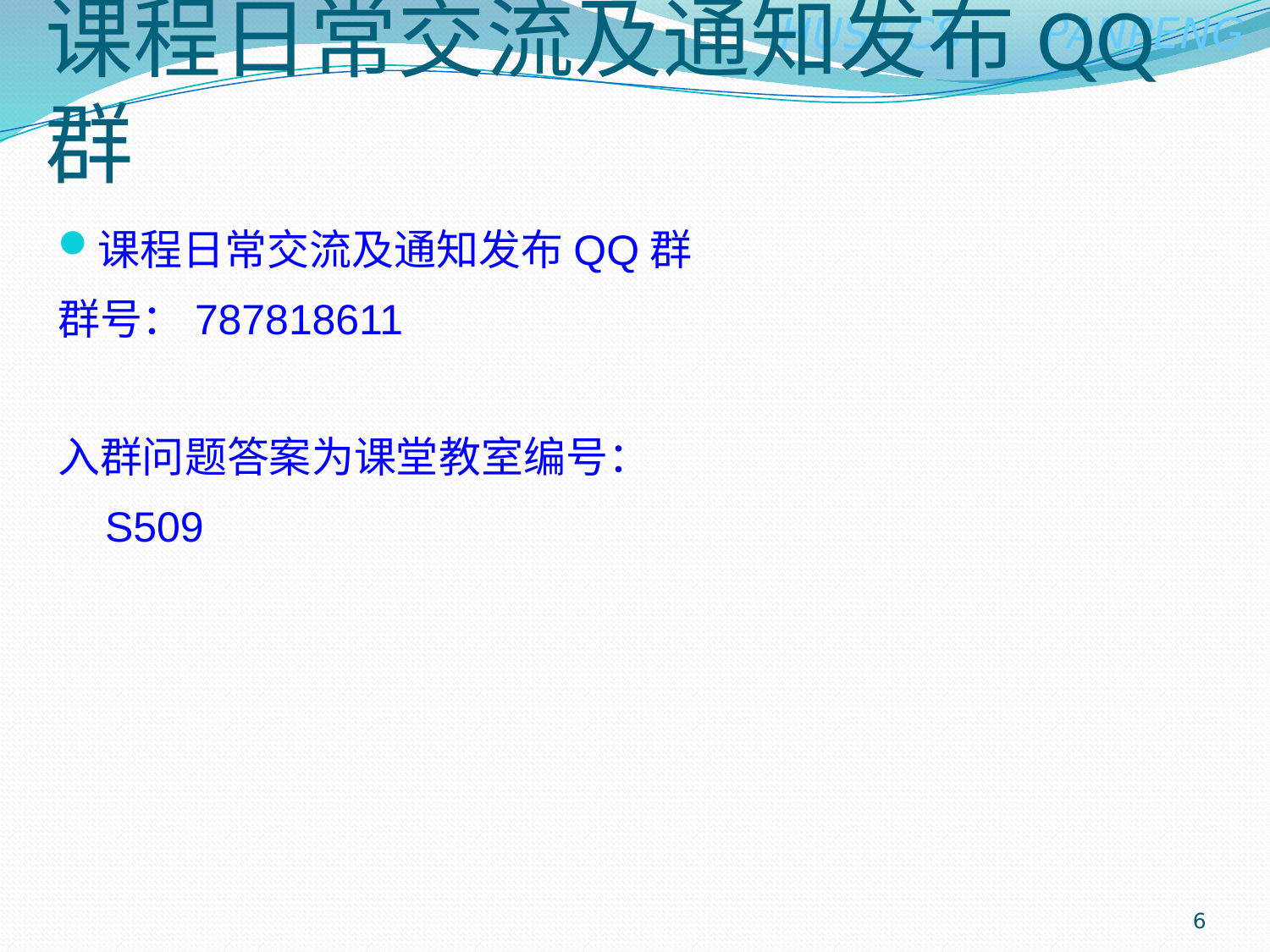

# 课程日常交流及通知发布QQ群
课程日常交流及通知发布QQ群
群号：787818611

入群问题答案为课堂教室编号：
    S509

6